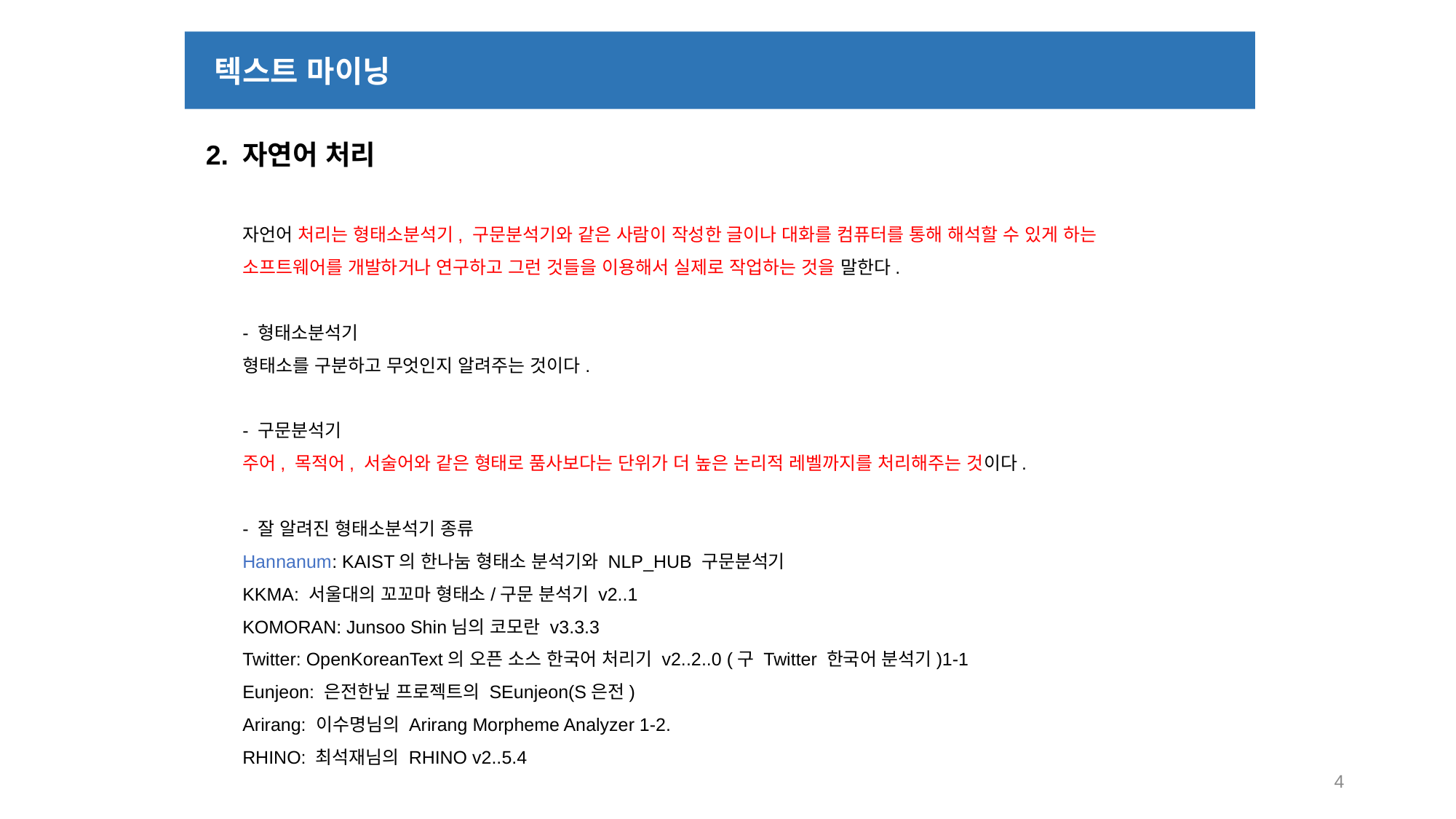

텍스트 마이닝

2. 자연어 처리
자언어 처리는 형태소분석기, 구문분석기와 같은 사람이 작성한 글이나 대화를 컴퓨터를 통해 해석할 수 있게 하는 소프트웨어를 개발하거나 연구하고 그런 것들을 이용해서 실제로 작업하는 것을 말한다.

- 형태소분석기
형태소를 구분하고 무엇인지 알려주는 것이다.

- 구문분석기
주어, 목적어, 서술어와 같은 형태로 품사보다는 단위가 더 높은 논리적 레벨까지를 처리해주는 것이다.

- 잘 알려진 형태소분석기 종류
Hannanum: KAIST의 한나눔 형태소 분석기와 NLP_HUB 구문분석기
KKMA: 서울대의 꼬꼬마 형태소/구문 분석기 v2..1
KOMORAN: Junsoo Shin님의 코모란 v3.3.3
Twitter: OpenKoreanText의 오픈 소스 한국어 처리기 v2..2..0 (구 Twitter 한국어 분석기)1-1
Eunjeon: 은전한닢 프로젝트의 SEunjeon(S은전)
Arirang: 이수명님의 Arirang Morpheme Analyzer 1-2.
RHINO: 최석재님의 RHINO v2..5.4
4